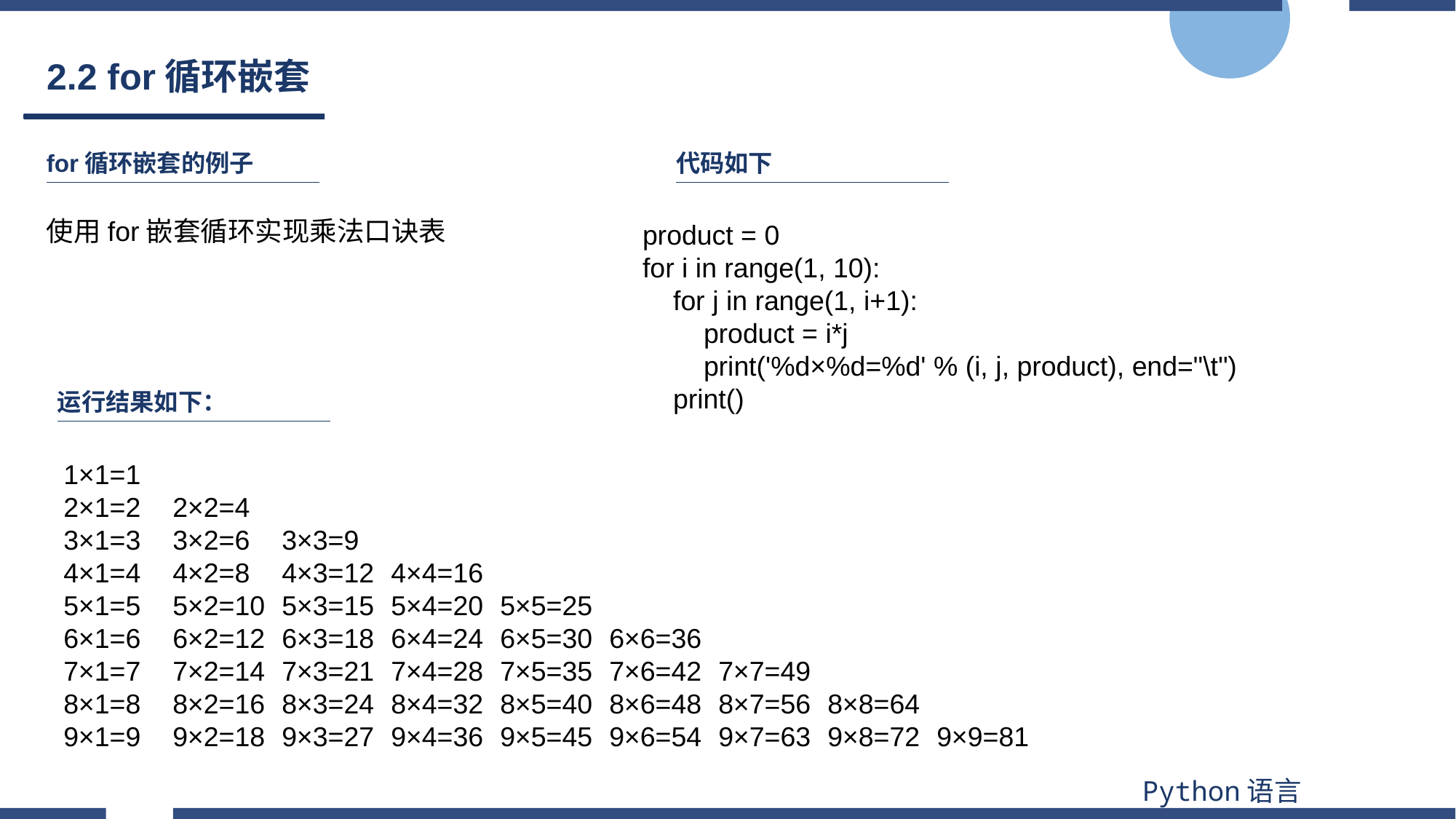

# 2.2 for循环嵌套
for循环嵌套的例子
代码如下
使用for嵌套循环实现乘法口诀表

product = 0
for i in range(1, 10):
    for j in range(1, i+1):
        product = i*j
        print('%d×%d=%d' % (i, j, product), end="\t")
    print()
运行结果如下：
1×1=1
2×1=2	2×2=4
3×1=3	3×2=6	3×3=9
4×1=4	4×2=8	4×3=12	4×4=16
5×1=5	5×2=10	5×3=15	5×4=20	5×5=25
6×1=6	6×2=12	6×3=18	6×4=24	6×5=30	6×6=36
7×1=7	7×2=14	7×3=21	7×4=28	7×5=35	7×6=42	7×7=49
8×1=8	8×2=16	8×3=24	8×4=32	8×5=40	8×6=48	8×7=56	8×8=64
9×1=9	9×2=18	9×3=27	9×4=36	9×5=45	9×6=54	9×7=63	9×8=72	9×9=81